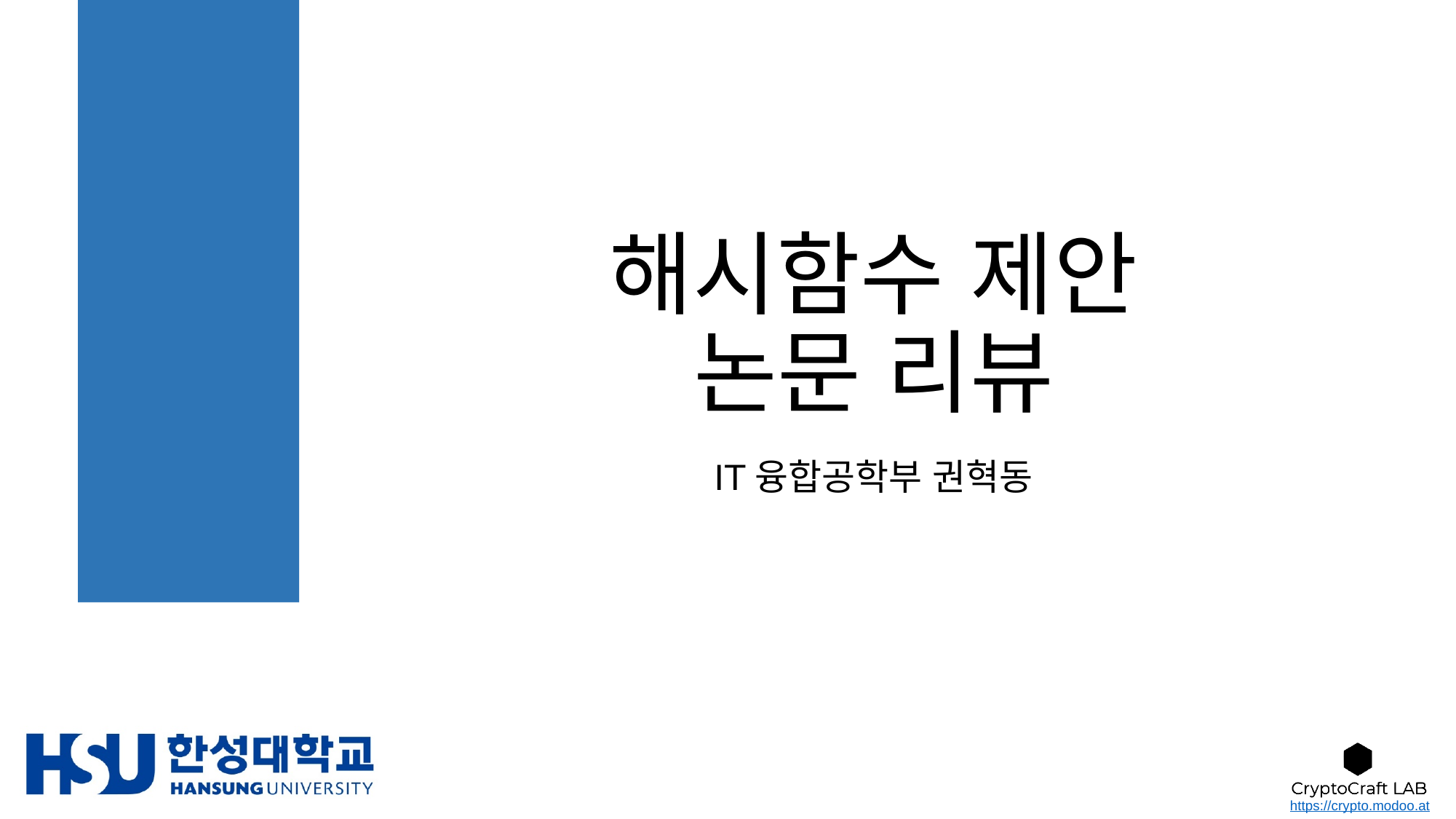

# 해시함수 제안 논문 리뷰
IT융합공학부 권혁동